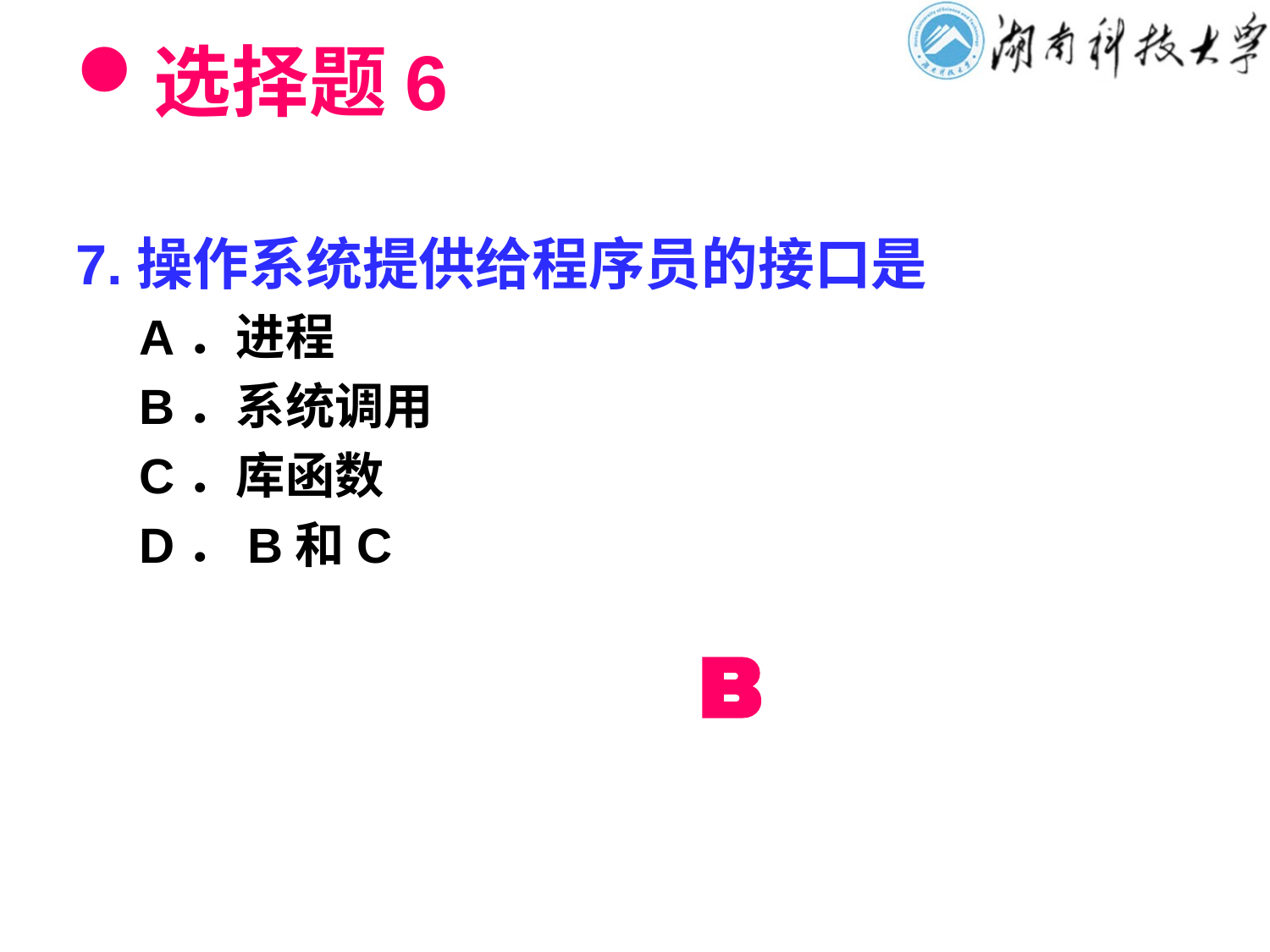

# 选择题6
7.操作系统提供给程序员的接口是
A．进程
B．系统调用
C．库函数
D．B和C

B